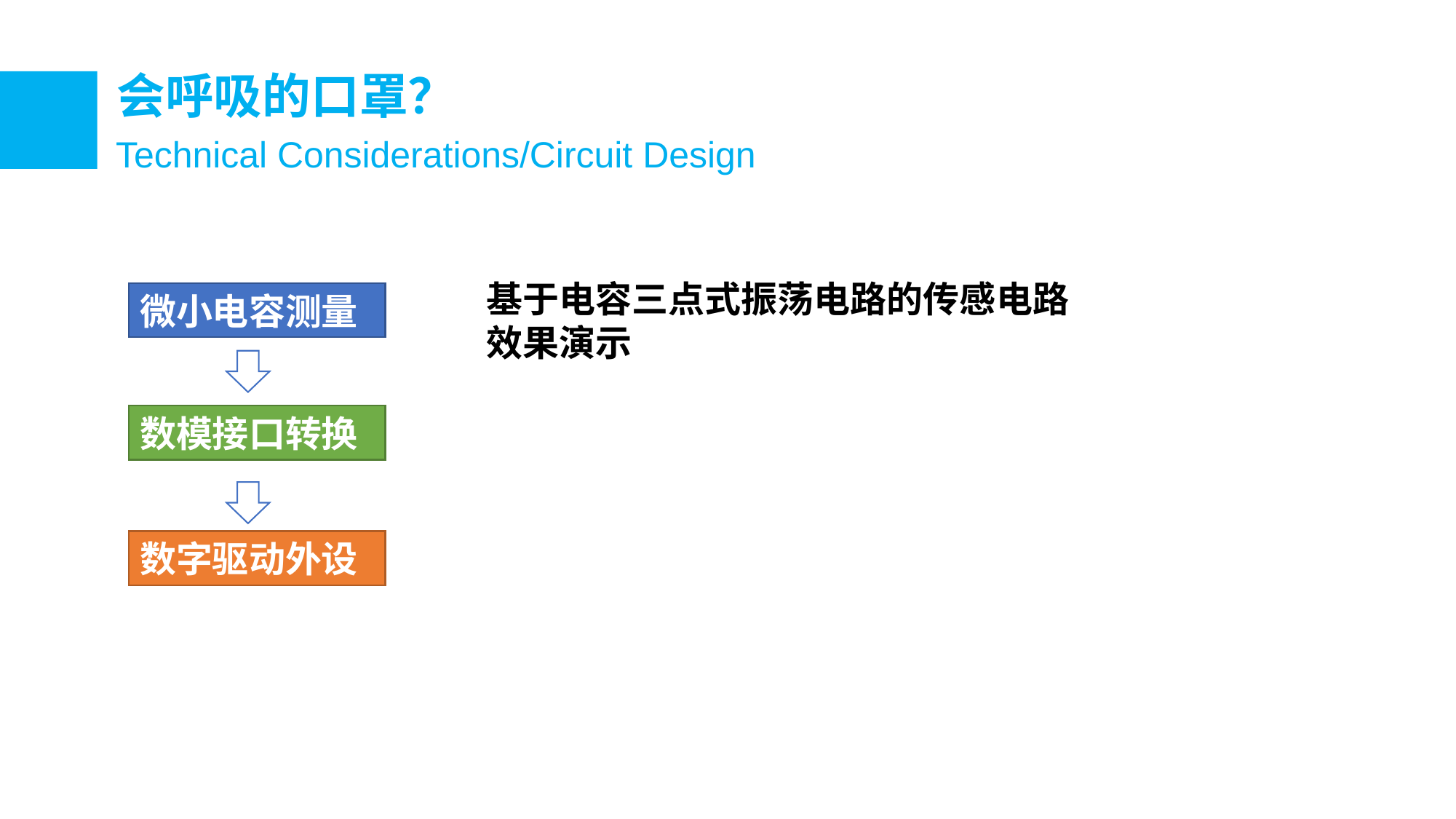

会呼吸的口罩？

Technical Considerations/Circuit Design
基于电容三点式振荡电路的传感电路
效果演示
微小电容测量

数模接口转换

数字驱动外设